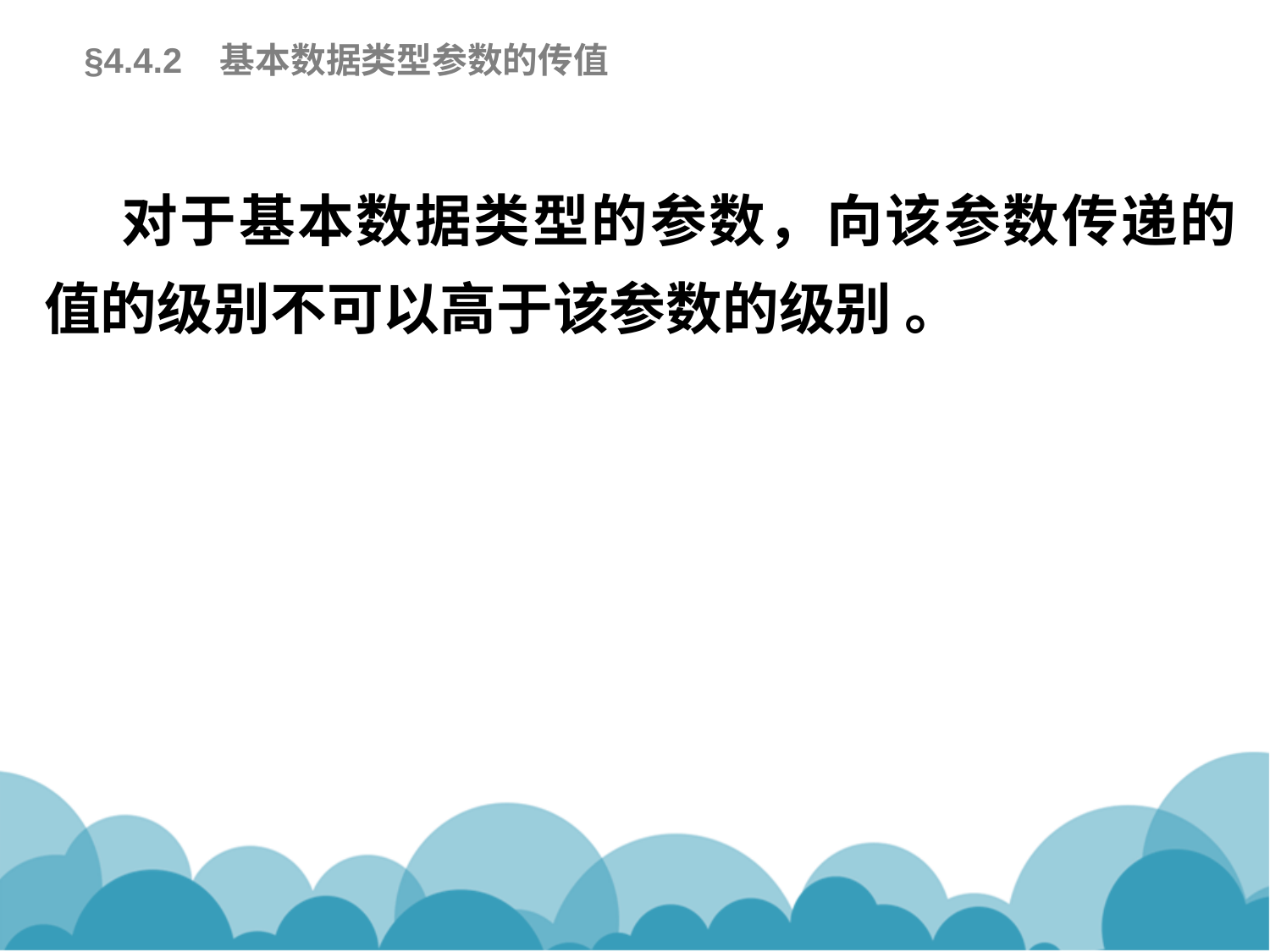

§4.4.2   基本数据类型参数的传值
    对于基本数据类型的参数，向该参数传递的值的级别不可以高于该参数的级别 。

63